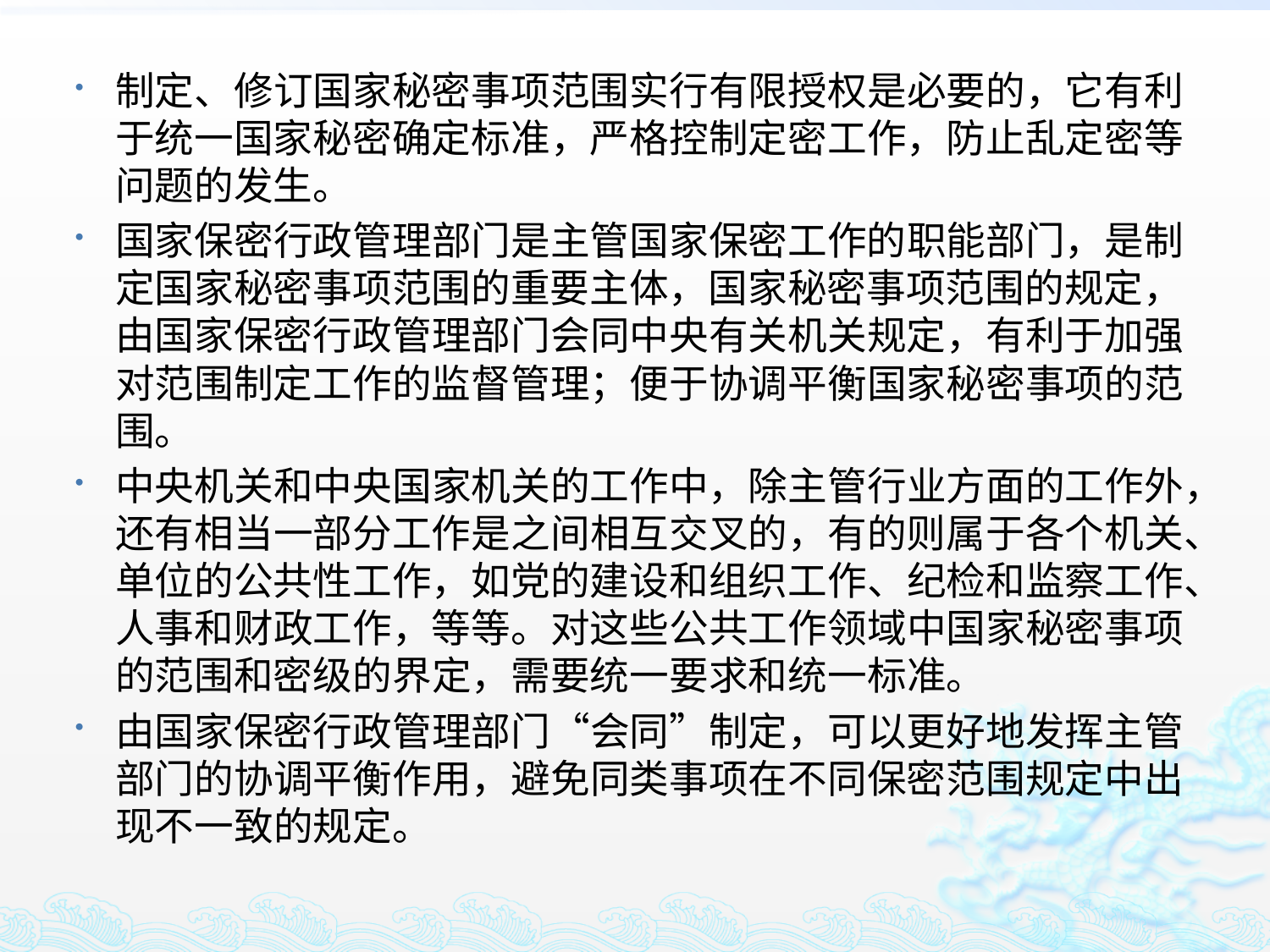

制定、修订国家秘密事项范围实行有限授权是必要的，它有利于统一国家秘密确定标准，严格控制定密工作，防止乱定密等问题的发生。
国家保密行政管理部门是主管国家保密工作的职能部门，是制定国家秘密事项范围的重要主体，国家秘密事项范围的规定，由国家保密行政管理部门会同中央有关机关规定，有利于加强对范围制定工作的监督管理；便于协调平衡国家秘密事项的范围。
中央机关和中央国家机关的工作中，除主管行业方面的工作外，还有相当一部分工作是之间相互交叉的，有的则属于各个机关、单位的公共性工作，如党的建设和组织工作、纪检和监察工作、人事和财政工作，等等。对这些公共工作领域中国家秘密事项的范围和密级的界定，需要统一要求和统一标准。
由国家保密行政管理部门“会同”制定，可以更好地发挥主管部门的协调平衡作用，避免同类事项在不同保密范围规定中出现不一致的规定。